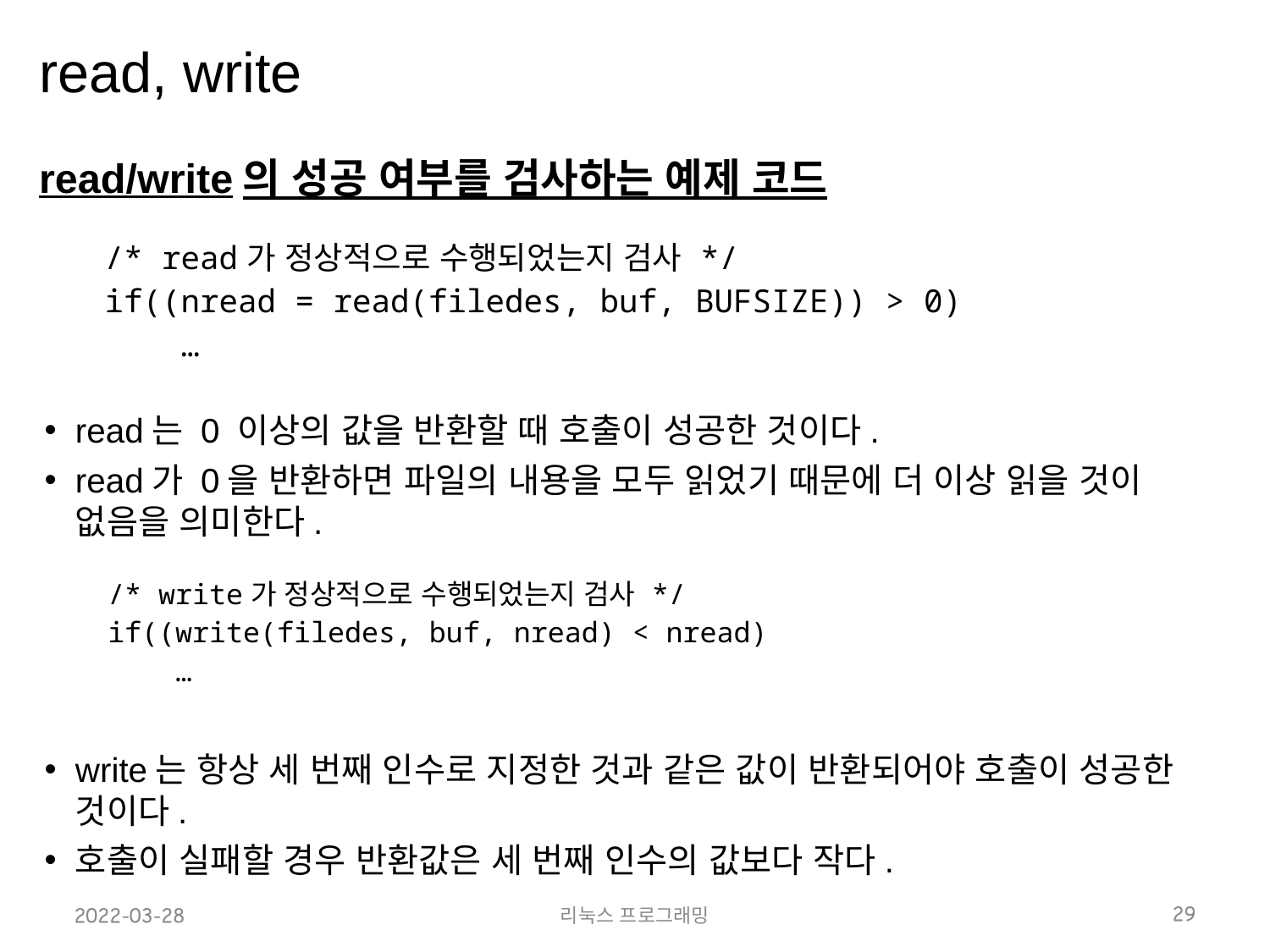

# read, write
read/write의 성공 여부를 검사하는 예제 코드

read는 0 이상의 값을 반환할 때 호출이 성공한 것이다.
read가 0을 반환하면 파일의 내용을 모두 읽었기 때문에 더 이상 읽을 것이 없음을 의미한다.

write는 항상 세 번째 인수로 지정한 것과 같은 값이 반환되어야 호출이 성공한 것이다.
호출이 실패할 경우 반환값은 세 번째 인수의 값보다 작다.

| /\* read가 정상적으로 수행되었는지 검사 \*/ if((nread = read(filedes, buf, BUFSIZE)) > 0)     … |
| --- |
| /\* write가 정상적으로 수행되었는지 검사 \*/ if((write(filedes, buf, nread) < nread)     … |
| --- |
2022-03-28
리눅스 프로그래밍
29